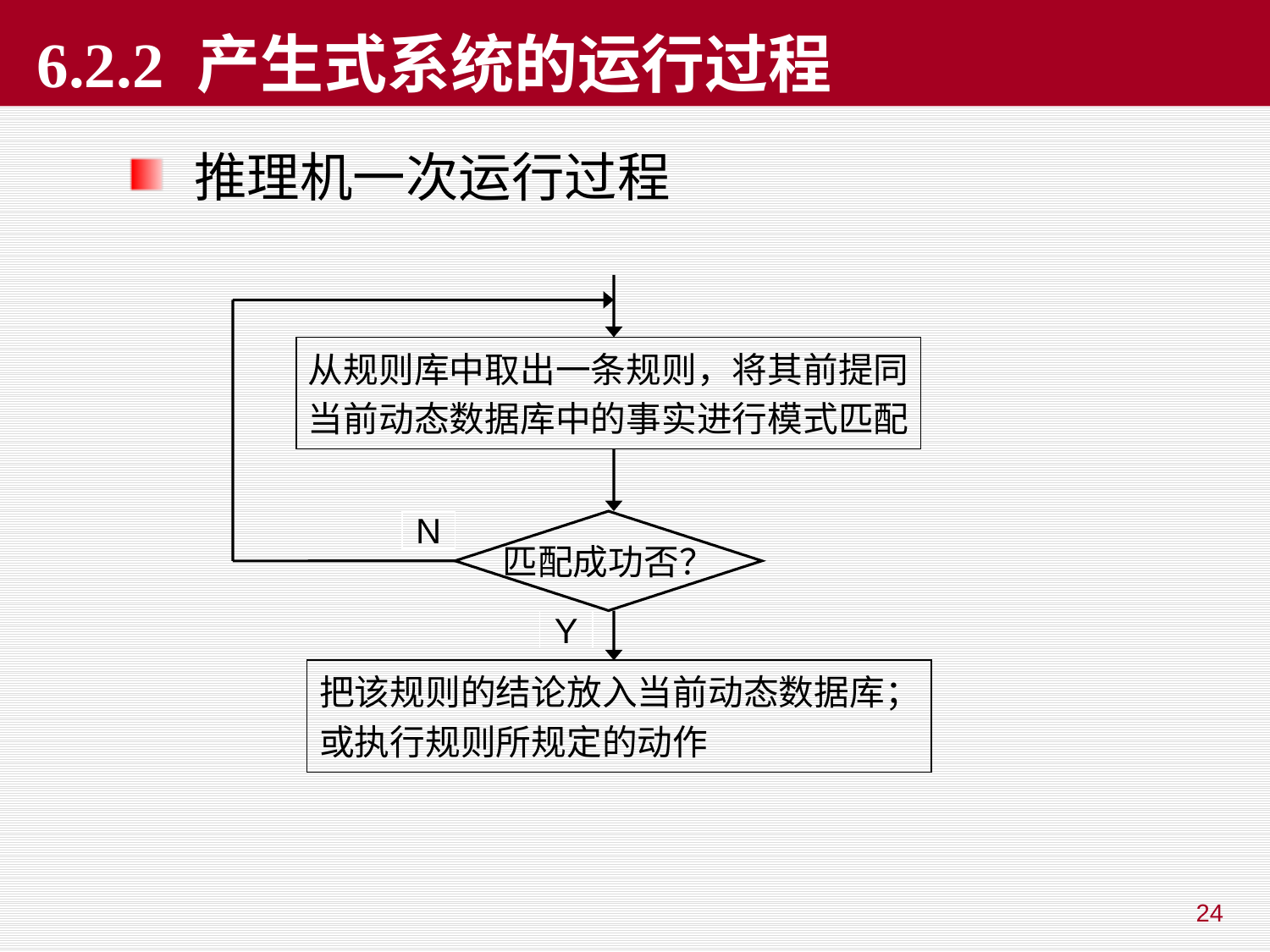

6.2.2 产生式系统的运行过程
推理机一次运行过程

从规则库中取出一条规则，将其前提同
当前动态数据库中的事实进行模式匹配

N
匹配成功否？

Y

把该规则的结论放入当前动态数据库；
或执行规则所规定的动作
24